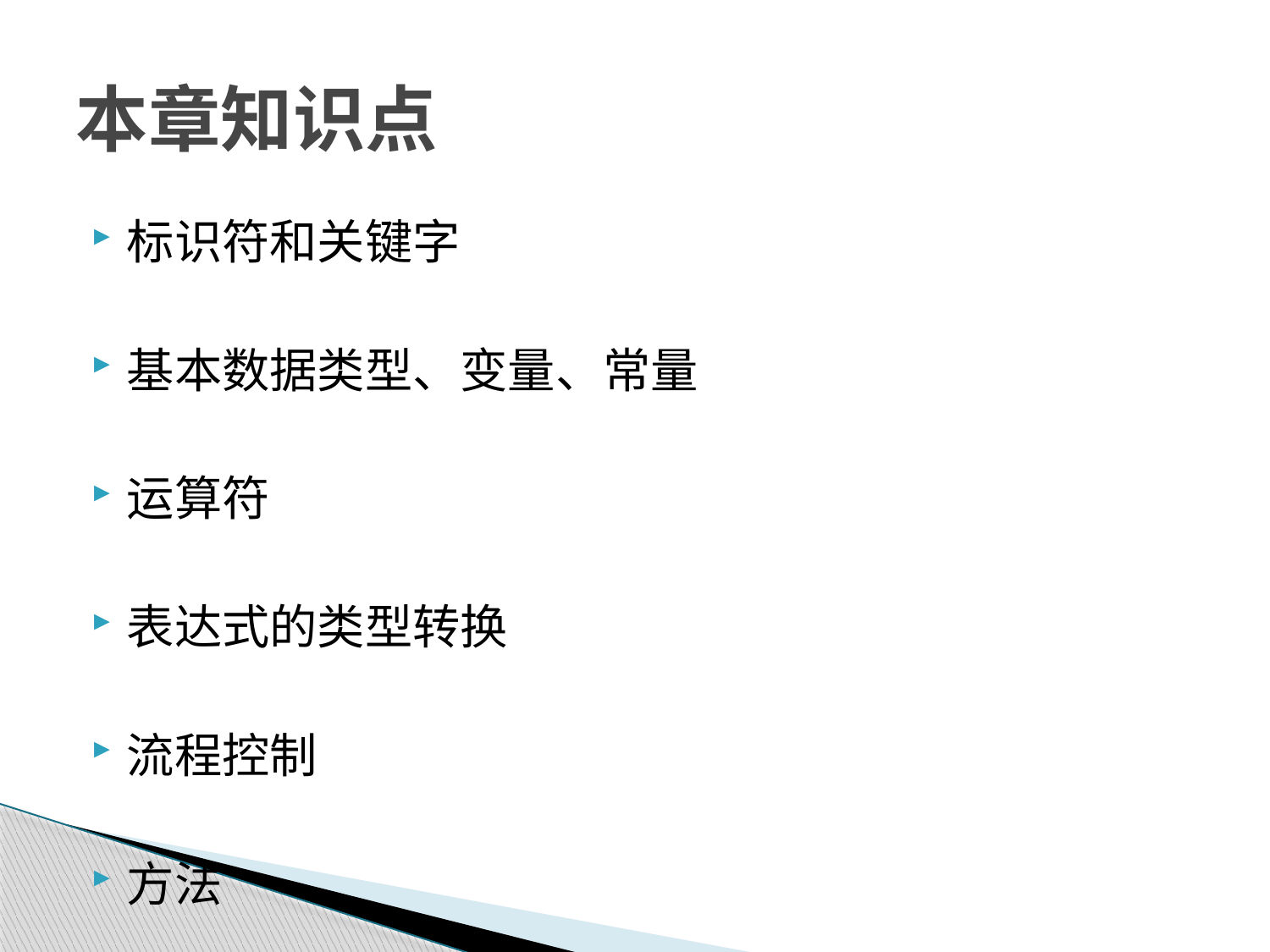

# 本章知识点
标识符和关键字

基本数据类型、变量、常量

运算符

表达式的类型转换

流程控制

方法